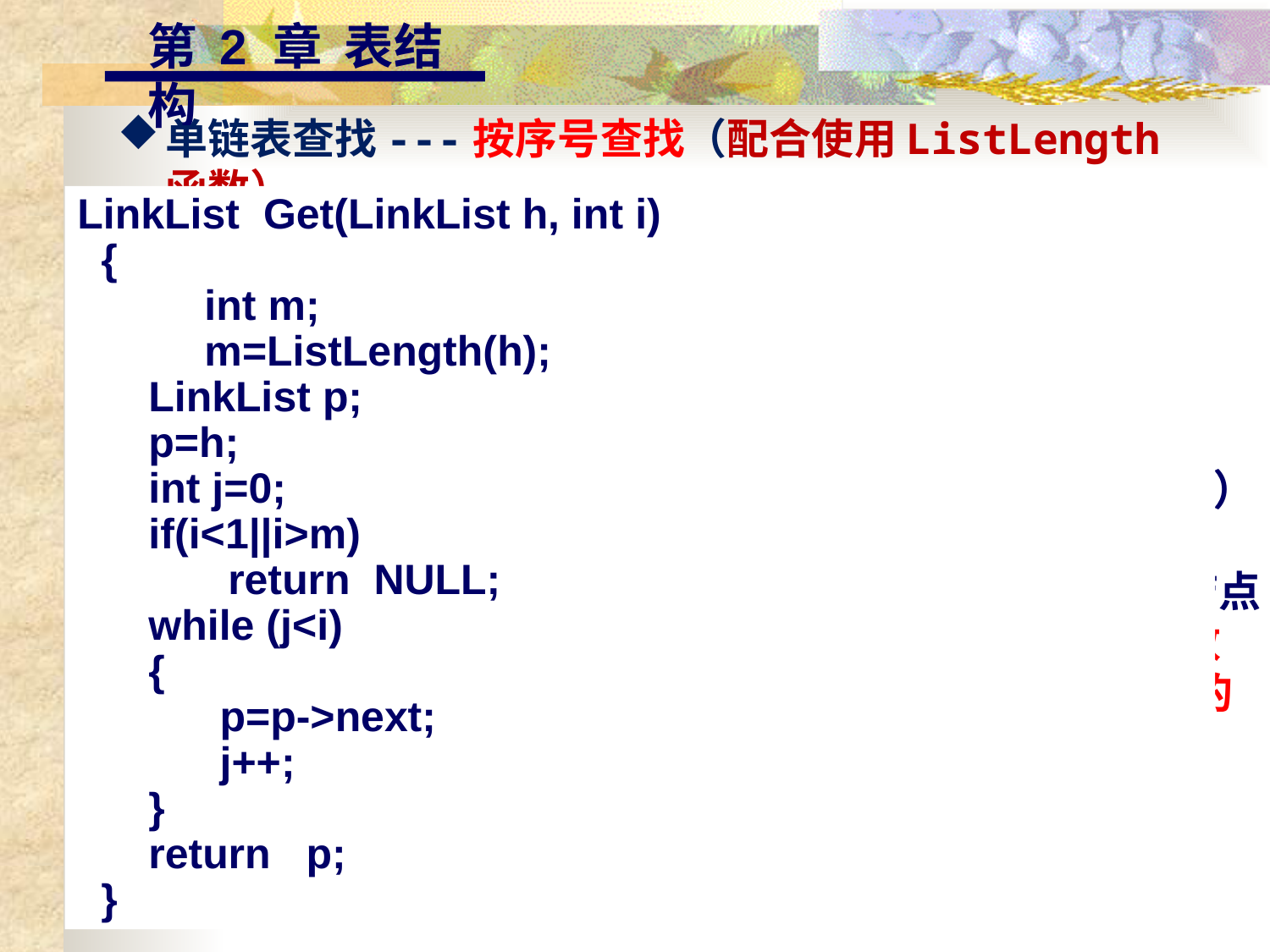

第 2 章  表结构

单链表查找---按序号查找（配合使用ListLength函数）
LinkList  Get(LinkList h, int i)
  {
	int m;
	m=ListLength(h);
      LinkList p;
      p=h;
      int j=0;
      if(i<1||i>m)
	  return  NULL;
      while (j<i)
      {
            p=p->next;
            j++;
      }
      return   p;
  }
按序号查找
    已知带头结点的单链表h，要查找表中第i个结点，
则需要从单链表的头指针h出发，从第一个结点（h->next）
开始顺着链域扫描。
    用指针p指向当前扫描到的结点,p的初值为指向第一个结点
（p=L->next），用j做记数器，累计当前扫描过的结点数
（初值为0），当j = i 时，指针p所指的结点就是要找的
第i个结点 。
16